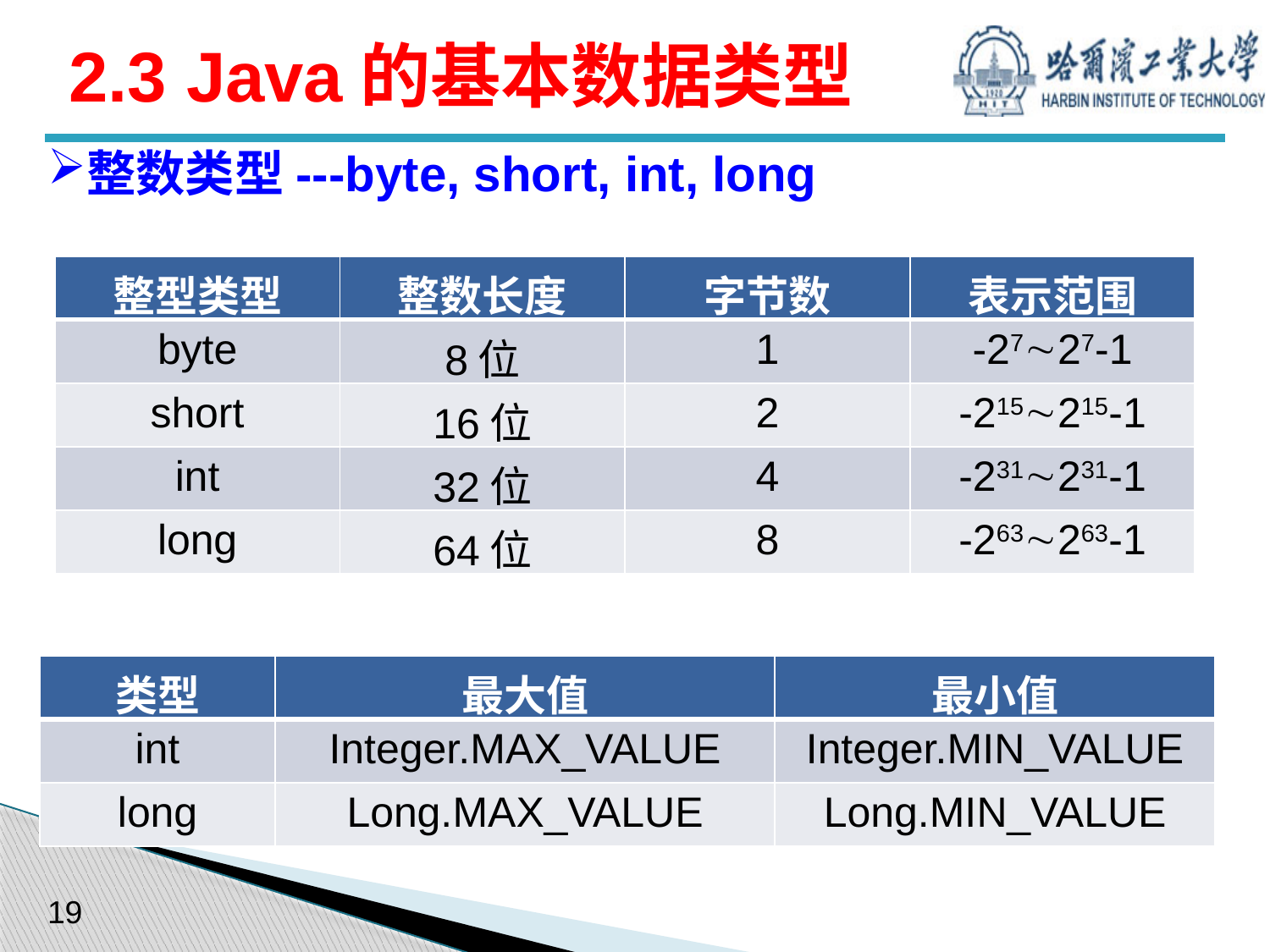

# 2.3 Java的基本数据类型
整数类型---byte, short, int, long
| 整型类型 | 整数长度 | 字节数 | 表示范围 |
| --- | --- | --- | --- |
| byte | 8位 | 1 | -27∼27-1 |
| short | 16位 | 2 | -215∼215-1 |
| int | 32位 | 4 | -231∼231-1 |
| long | 64位 | 8 | -263∼263-1 |
| 类型 | 最大值 | 最小值 |
| --- | --- | --- |
| int | Integer.MAX\_VALUE | Integer.MIN\_VALUE |
| long | Long.MAX\_VALUE | Long.MIN\_VALUE |